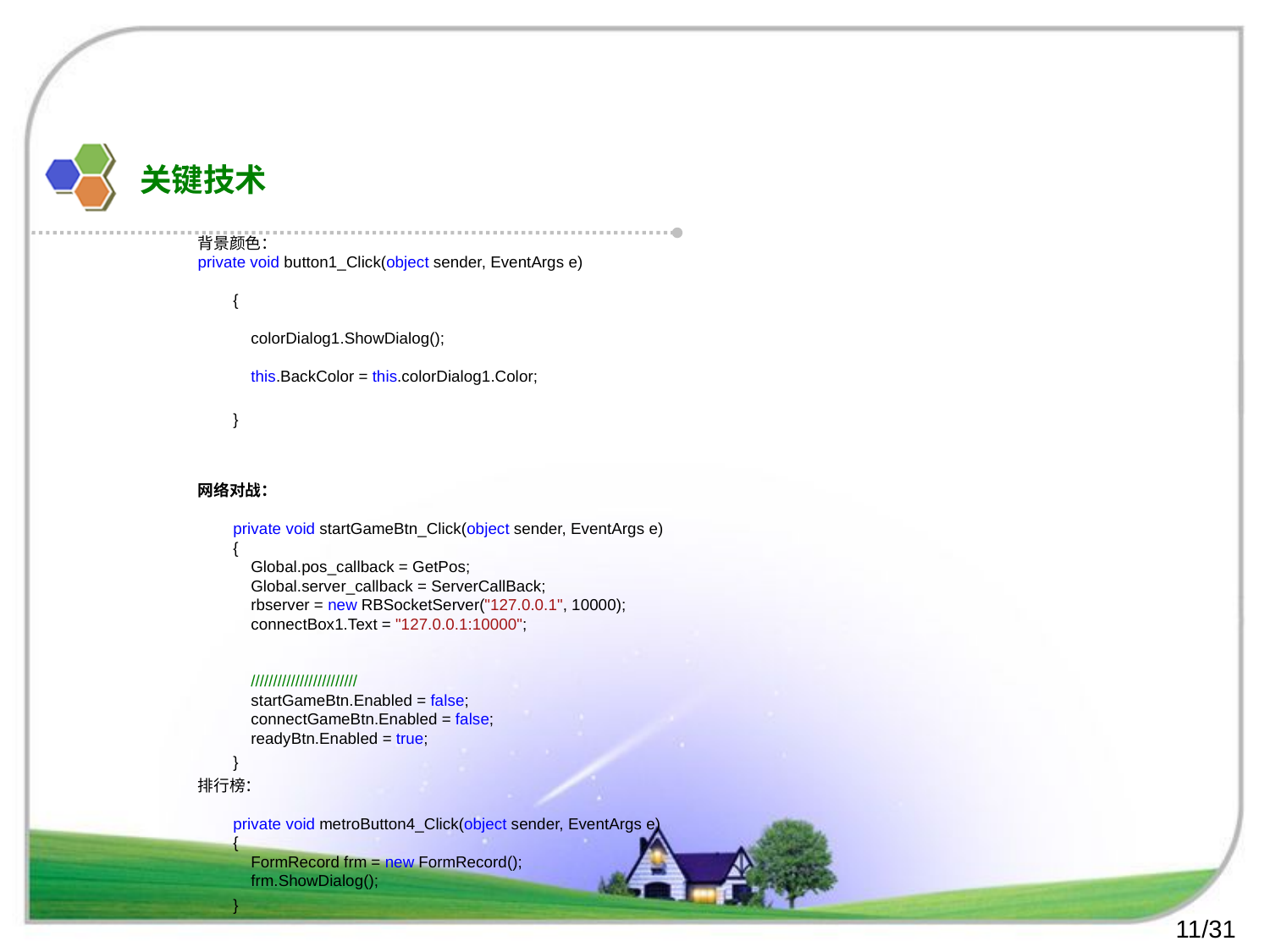

# 关键技术
背景颜色：
private void button1_Click(object sender, EventArgs e)

        {

            colorDialog1.ShowDialog();

            this.BackColor = this.colorDialog1.Color;

        }

网络对战：

        private void startGameBtn_Click(object sender, EventArgs e)
        {
            Global.pos_callback = GetPos;
            Global.server_callback = ServerCallBack;
            rbserver = new RBSocketServer("127.0.0.1", 10000);
            connectBox1.Text = "127.0.0.1:10000";

            ////////////////////////
            startGameBtn.Enabled = false;
            connectGameBtn.Enabled = false;
            readyBtn.Enabled = true;
        }
排行榜：

        private void metroButton4_Click(object sender, EventArgs e)
        {
            FormRecord frm = new FormRecord();
            frm.ShowDialog();
        }

11/31